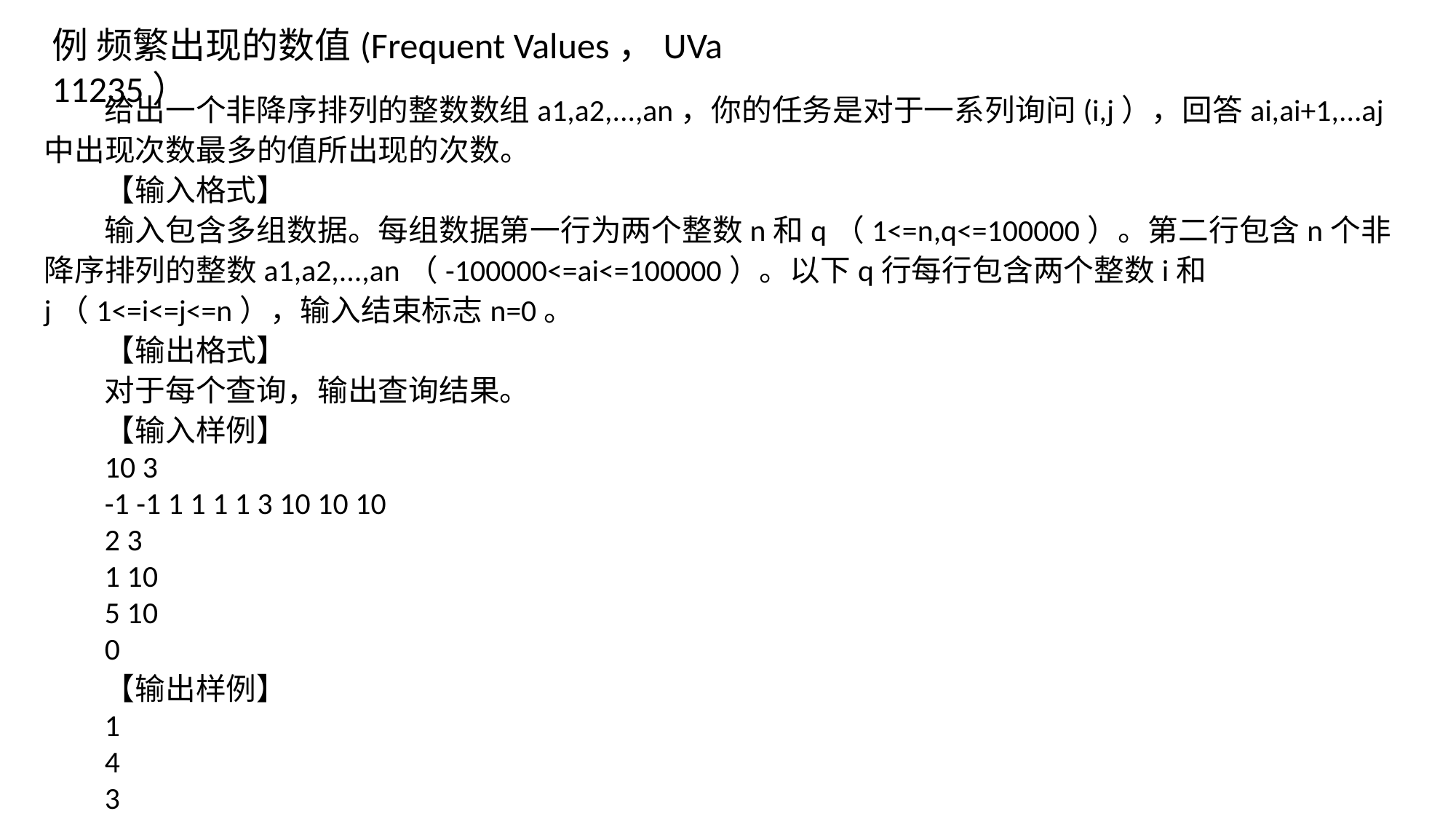

例 频繁出现的数值(Frequent Values，UVa 11235）
给出一个非降序排列的整数数组a1,a2,...,an，你的任务是对于一系列询问(i,j），回答ai,ai+1,...aj中出现次数最多的值所出现的次数。
【输入格式】
输入包含多组数据。每组数据第一行为两个整数n和q（1<=n,q<=100000）。第二行包含n个非降序排列的整数a1,a2,...,an（-100000<=ai<=100000）。以下q行每行包含两个整数i和j（1<=i<=j<=n），输入结束标志n=0。
【输出格式】
对于每个查询，输出查询结果。
【输入样例】
10 3
-1 -1 1 1 1 1 3 10 10 10
2 3
1 10
5 10
0
【输出样例】
1
4
3